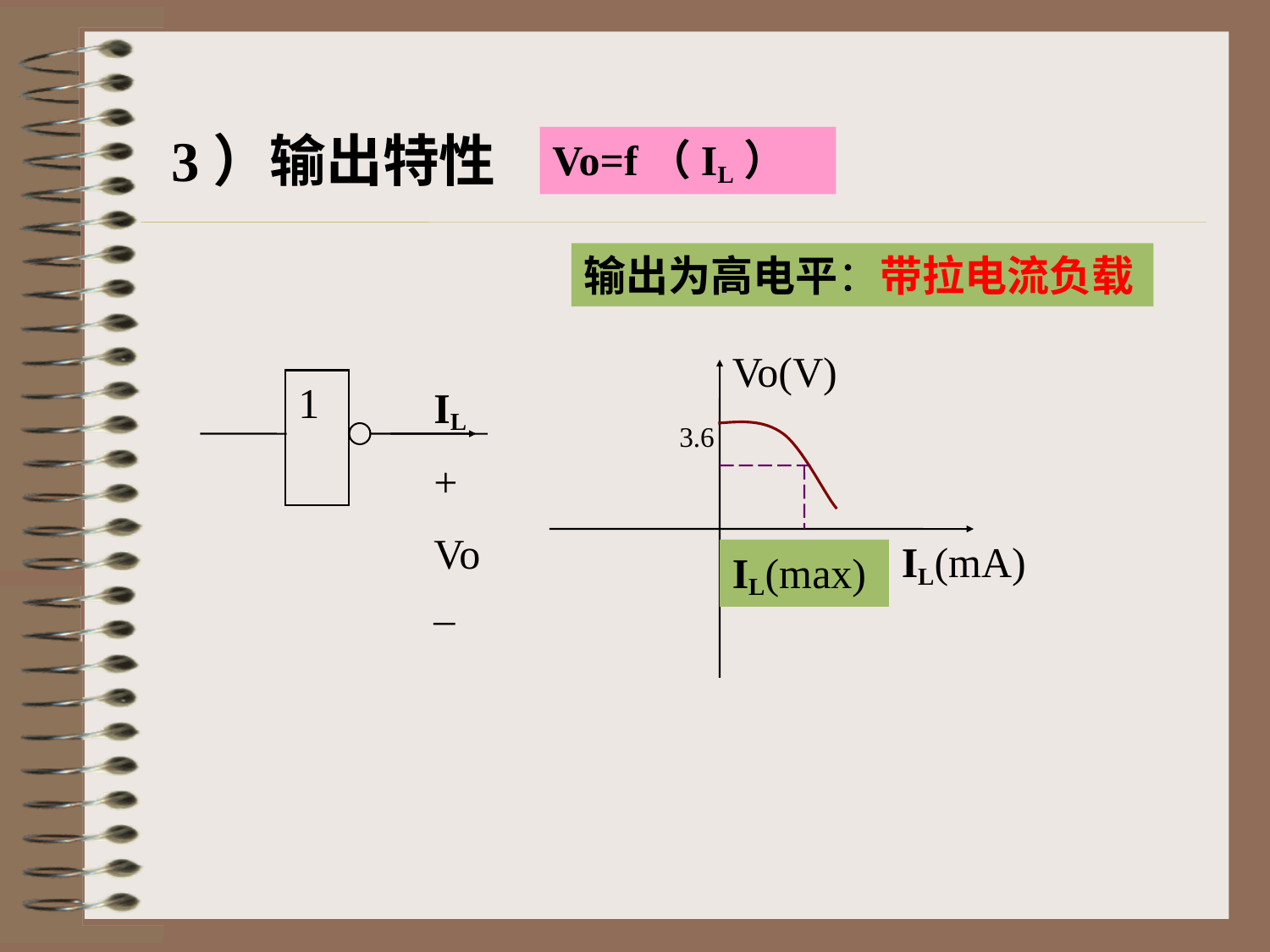

# 3）输出特性
Vo=f（IL）
输出为高电平：带拉电流负载
Vo(V)

3.6

IL(mA)
IL(max)
1

 IL

+
Vo_